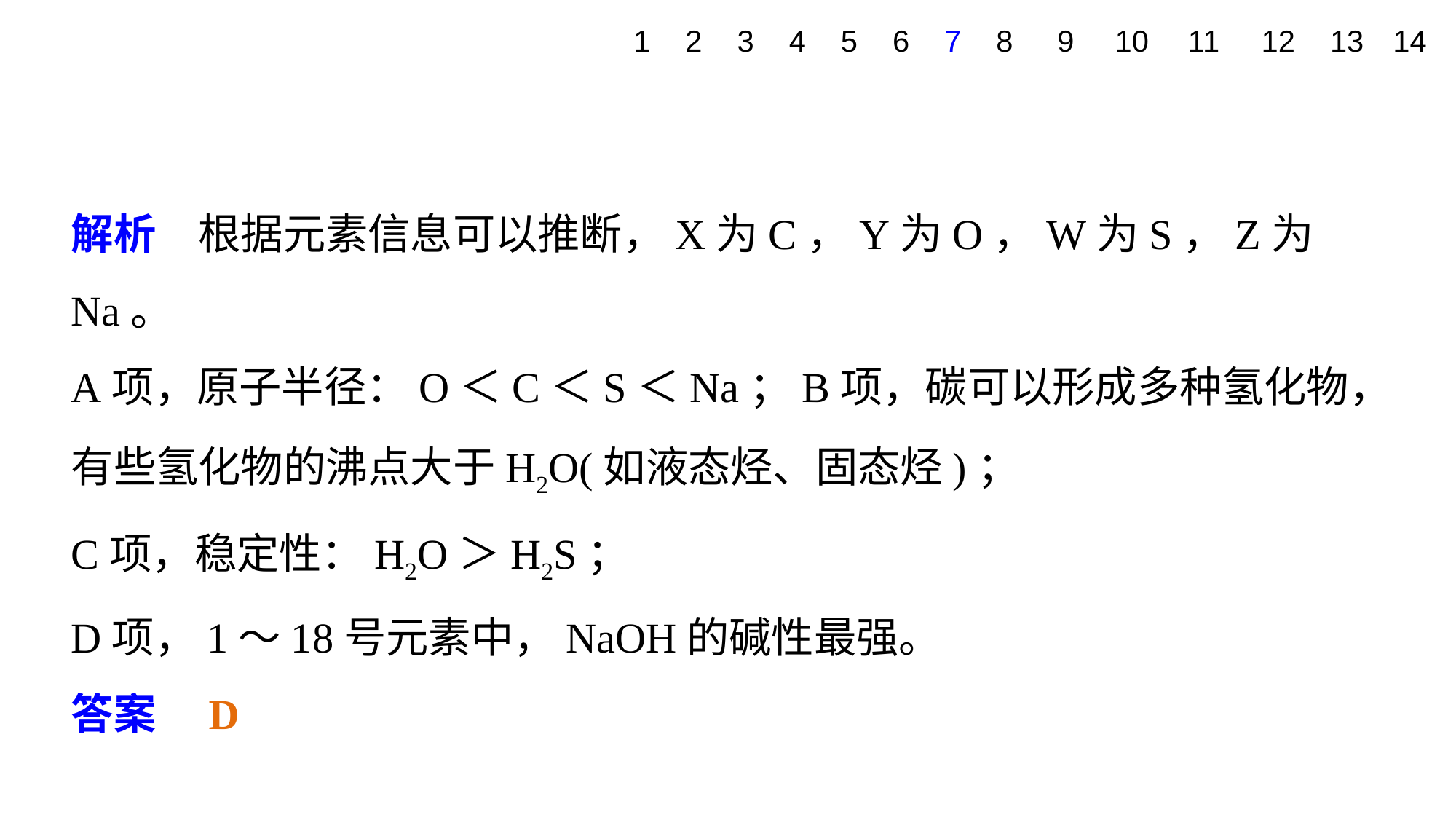

1
2
3
4
5
6
7
8
9
10
11
12
13
14
解析　根据元素信息可以推断，X为C，Y为O，W为S，Z为Na。
A项，原子半径：O＜C＜S＜Na；B项，碳可以形成多种氢化物，有些氢化物的沸点大于H2O(如液态烃、固态烃)；
C项，稳定性：H2O＞H2S；
D项，1～18号元素中，NaOH的碱性最强。
答案　D